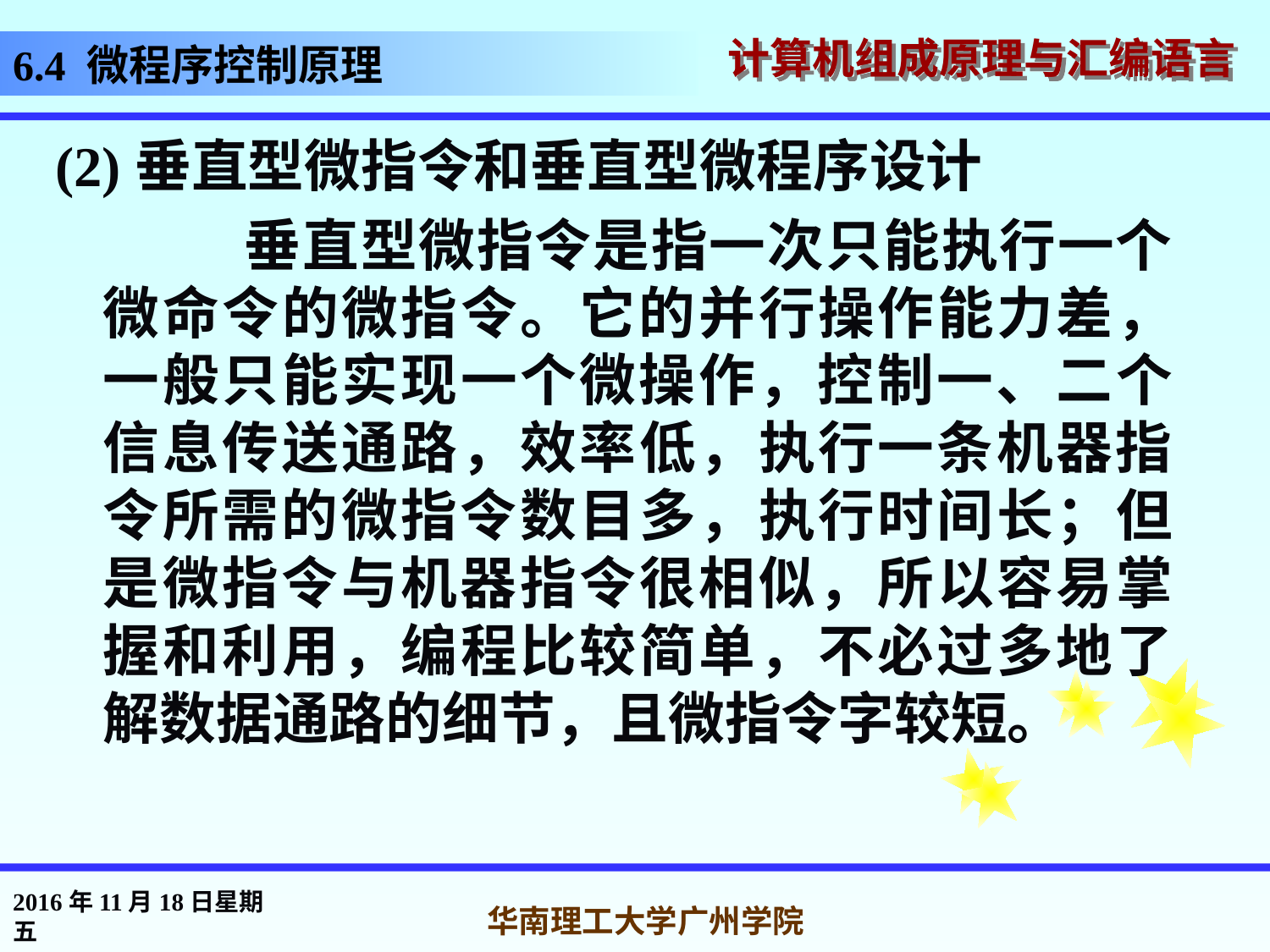

# 6.4 微程序控制原理
(2)垂直型微指令和垂直型微程序设计
            垂直型微指令是指一次只能执行一个微命令的微指令。它的并行操作能力差，一般只能实现一个微操作，控制一、二个信息传送通路，效率低，执行一条机器指令所需的微指令数目多，执行时间长；但是微指令与机器指令很相似，所以容易掌握和利用，编程比较简单，不必过多地了解数据通路的细节，且微指令字较短。
2016年11月18日星期五
华南理工大学广州学院